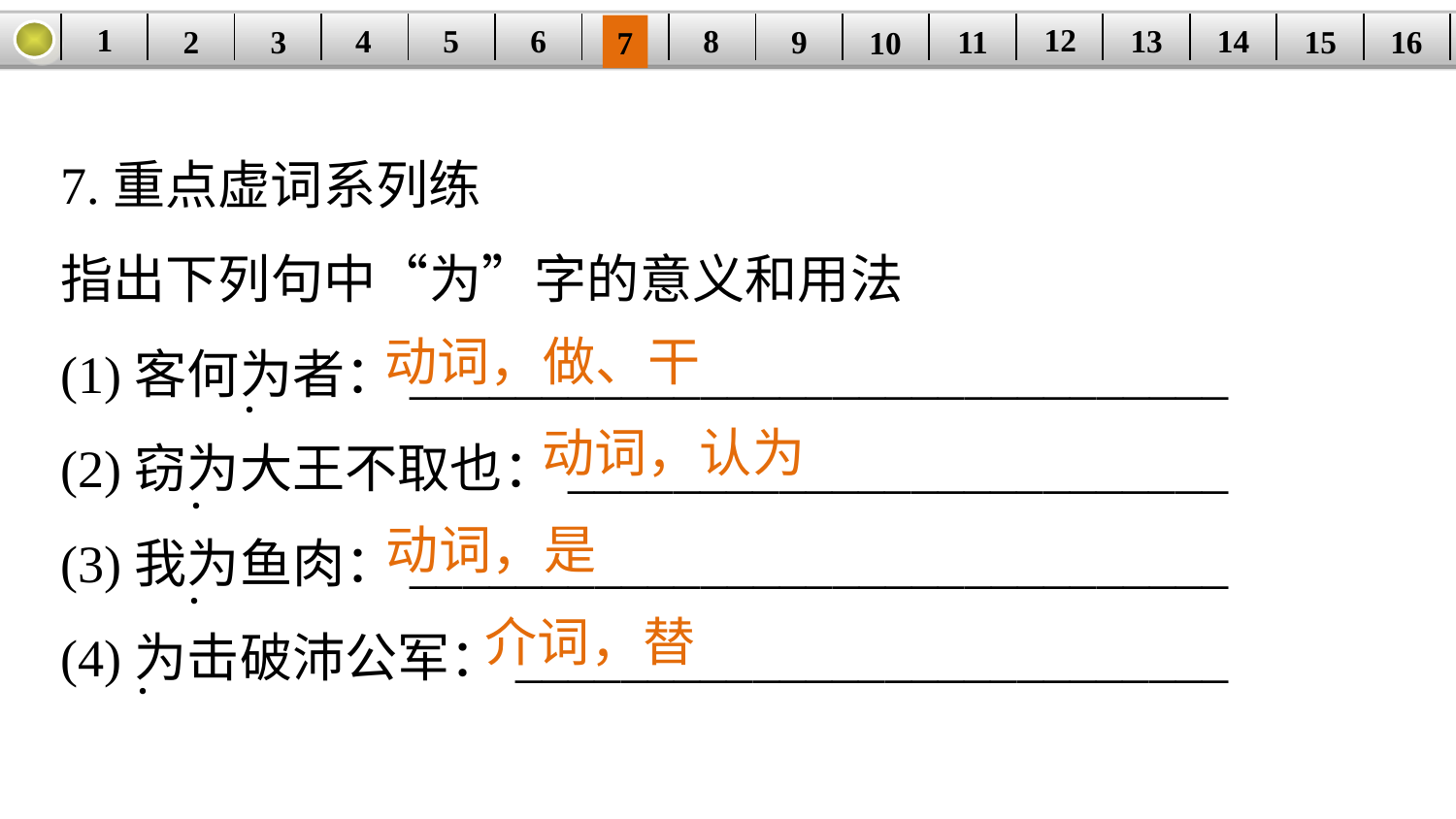

1
12
6
14
8
5
|  |  |  |  |  |  |  |  |  |  |  |  |  |  |  |  |
| --- | --- | --- | --- | --- | --- | --- | --- | --- | --- | --- | --- | --- | --- | --- | --- |
13
4
15
2
9
3
11
16
10
7

7.重点虚词系列练
指出下列句中“为”字的意义和用法
(1)客何为者：_______________________________
(2)窃为大王不取也：_________________________
(3)我为鱼肉：_______________________________
(4)为击破沛公军：___________________________
动词，做、干
·
动词，认为
·
动词，是
·
介词，替
·